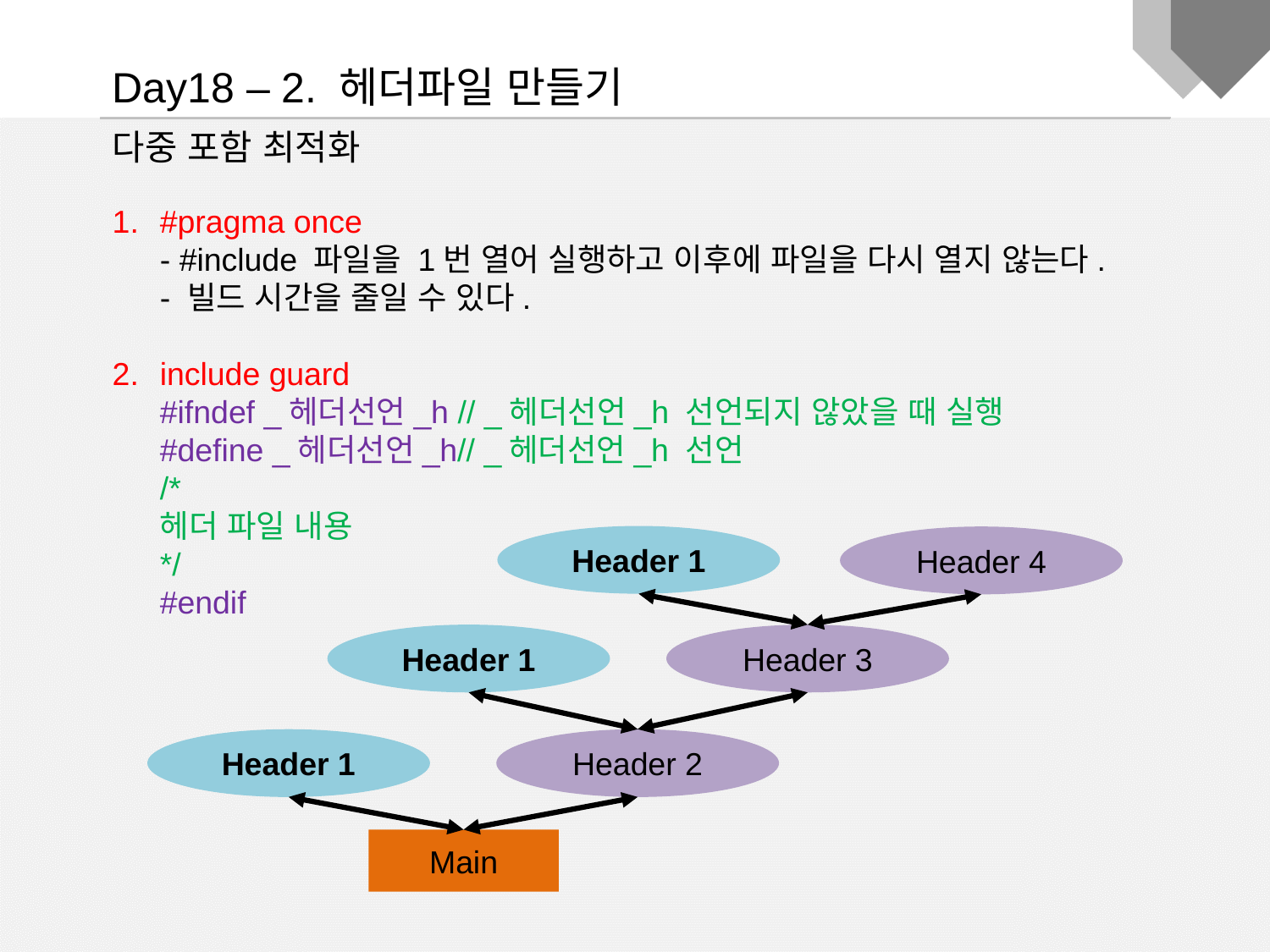

Day18 – 2. 헤더파일 만들기
다중 포함 최적화

#pragma once
- #include 파일을 1번 열어 실행하고 이후에 파일을 다시 열지 않는다.
- 빌드 시간을 줄일 수 있다.

include guard
#ifndef _헤더선언_h // _헤더선언_h 선언되지 않았을 때 실행
#define _헤더선언_h// _헤더선언_h 선언
/*
헤더 파일 내용
*/
#endif
Header 1
Header 4
Header 1
Header 3
Header 1
Header 2
Main